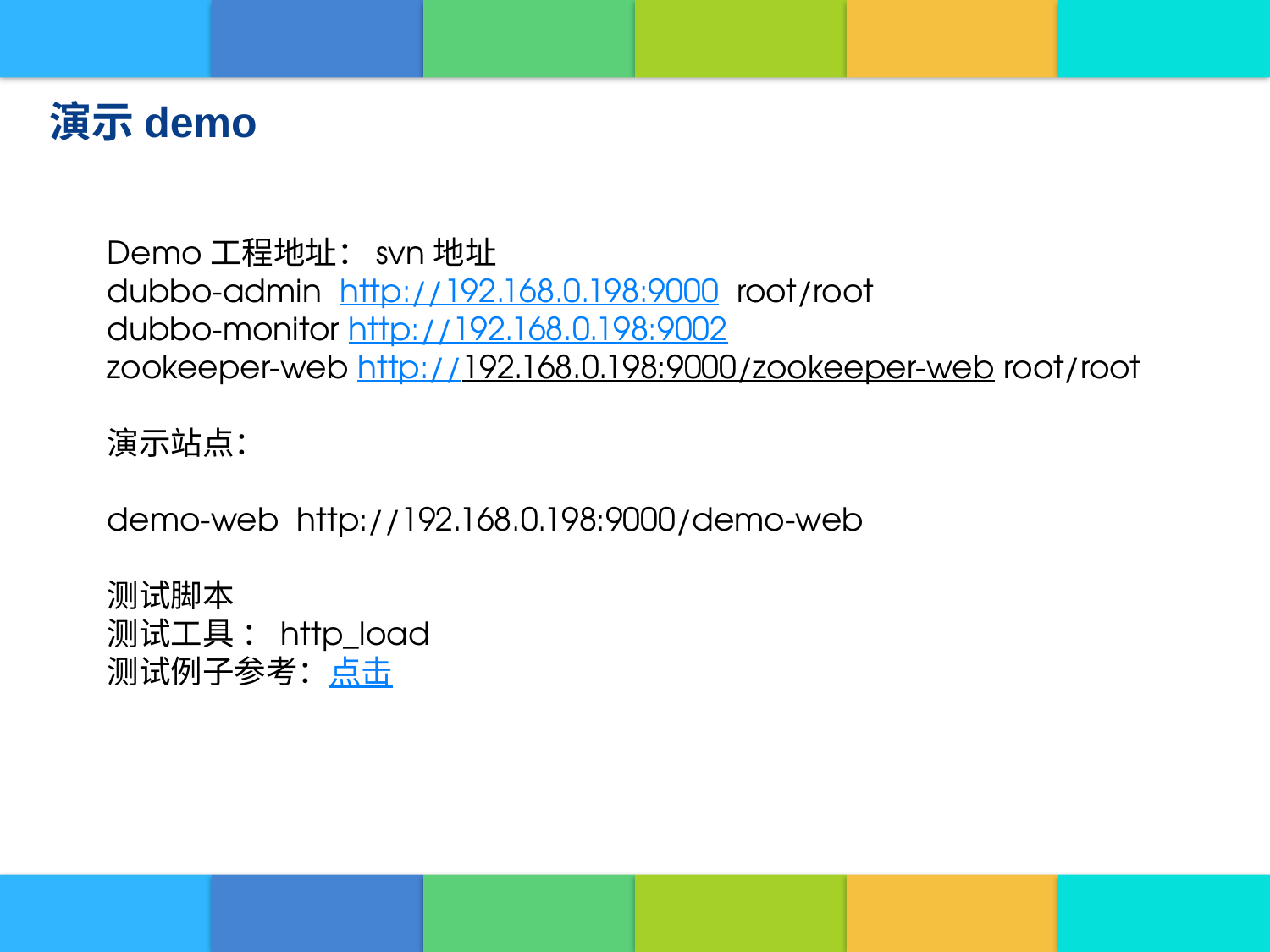

演示demo
Demo工程地址：svn地址
dubbo-admin  http://192.168.0.198:9000  root/root
dubbo-monitor http://192.168.0.198:9002
zookeeper-web http://192.168.0.198:9000/zookeeper-web root/root

演示站点：

demo-web  http://192.168.0.198:9000/demo-web

测试脚本
测试工具 ：http_load
测试例子参考：点击